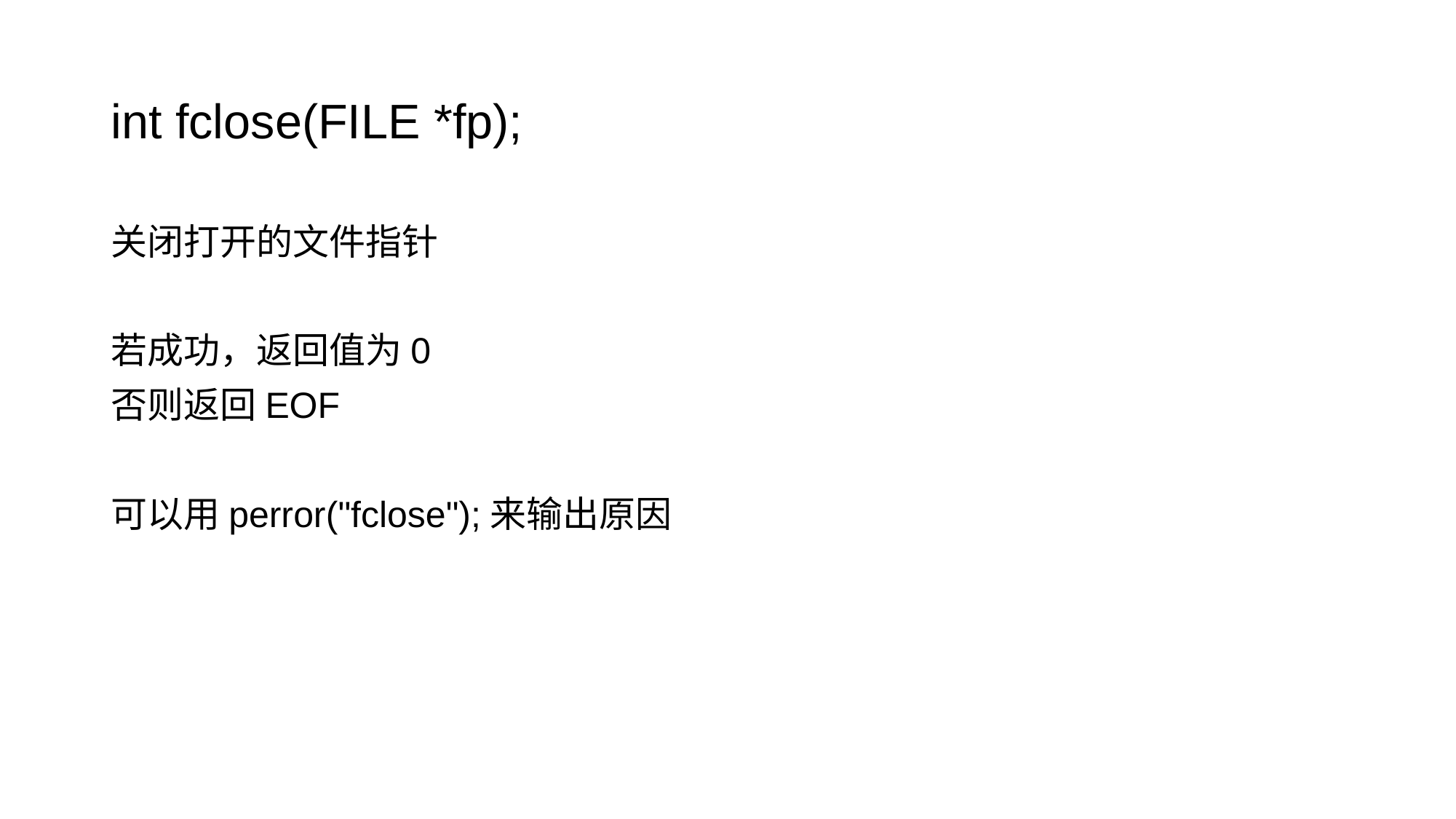

# int fclose(FILE *fp);
关闭打开的文件指针

若成功，返回值为0
否则返回EOF

可以用perror("fclose");来输出原因